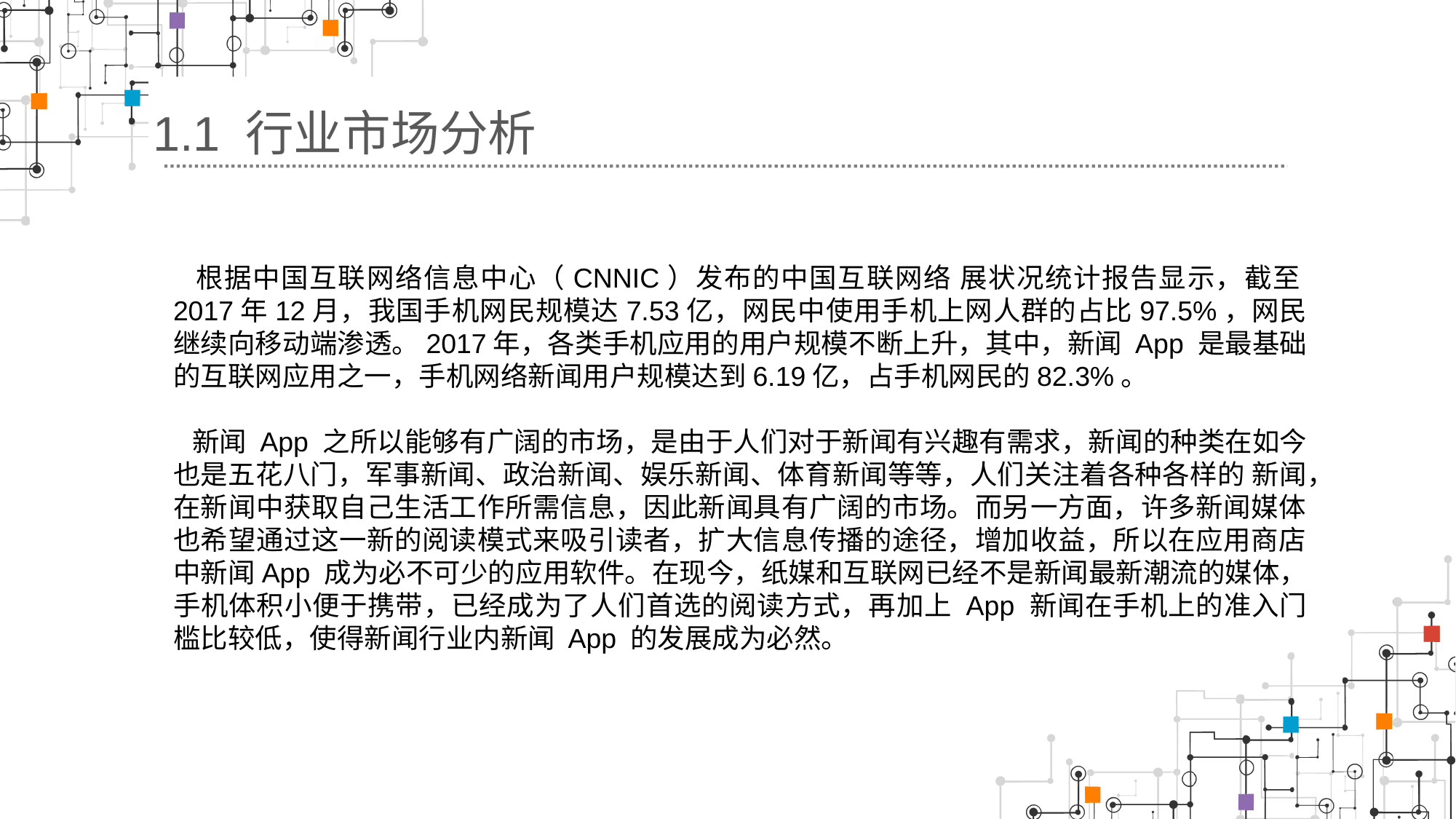

1.1 行业市场分析

  根据中国互联网络信息中心（CNNIC）发布的中国互联网络 展状况统计报告显示，截至2017年12月，我国手机网民规模达7.53亿，网民中使用手机上网人群的占比97.5%，网民继续向移动端渗透。2017年，各类手机应用的用户规模不断上升，其中，新闻 App 是最基础的互联网应用之一，手机网络新闻用户规模达到6.19亿，占手机网民的82.3%。

  新闻 App 之所以能够有广阔的市场，是由于人们对于新闻有兴趣有需求，新闻的种类在如今也是五花八门，军事新闻、政治新闻、娱乐新闻、体育新闻等等，人们关注着各种各样的 新闻，在新闻中获取自己生活工作所需信息，因此新闻具有广阔的市场。而另一方面，许多新闻媒体也希望通过这一新的阅读模式来吸引读者，扩大信息传播的途径，增加收益，所以在应用商店中新闻App 成为必不可少的应用软件。在现今，纸媒和互联网已经不是新闻最新潮流的媒体，手机体积小便于携带，已经成为了人们首选的阅读方式，再加上 App 新闻在手机上的准入门槛比较低，使得新闻行业内新闻 App 的发展成为必然。
MORE THEN
YOU WAIT
TODAY